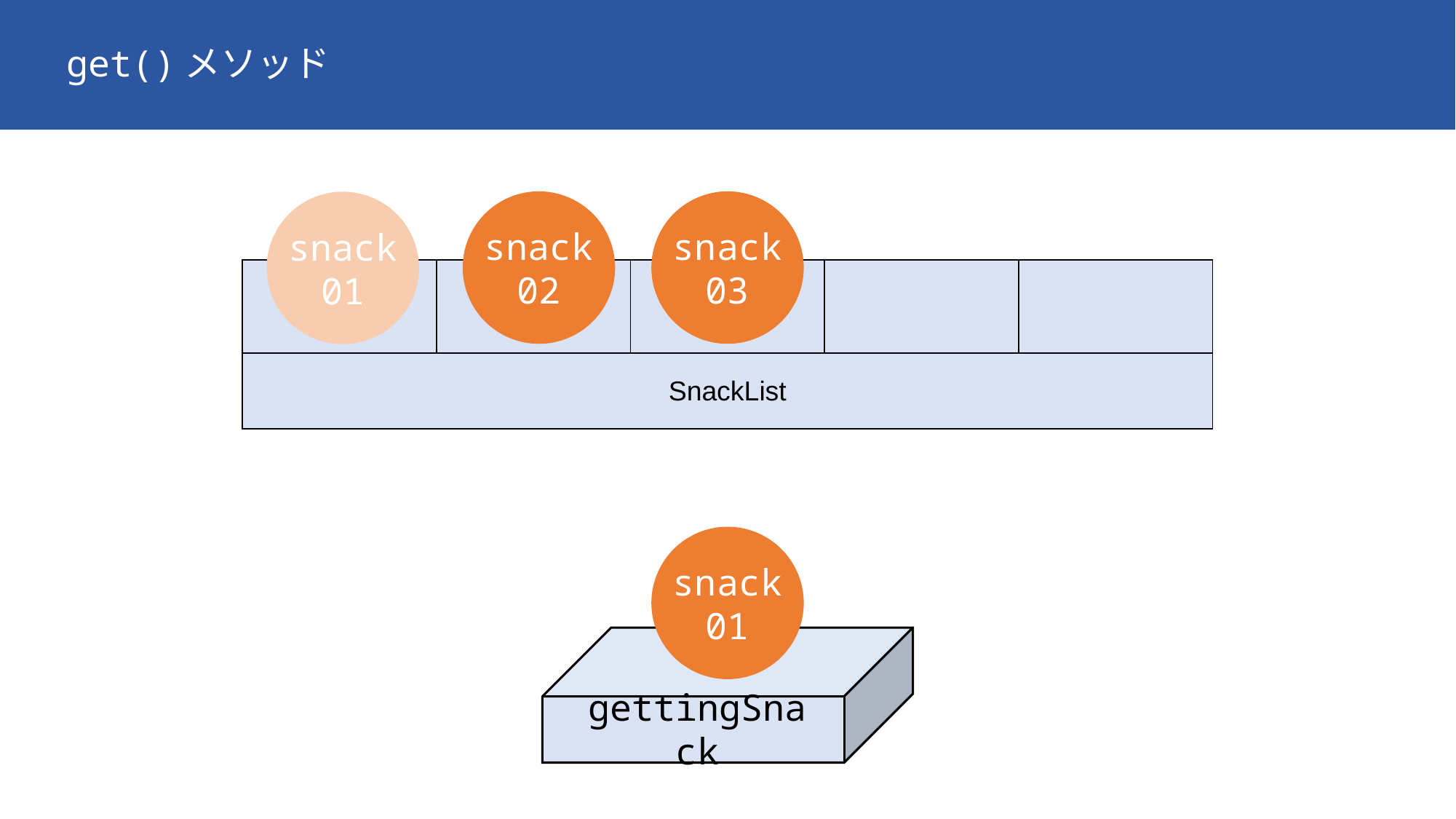

get()メソッド

snack02
snack03
snack01
|  |  |  |  |  |
| --- | --- | --- | --- | --- |
| SnackList |  |  |  |  |

snack01

gettingSnack